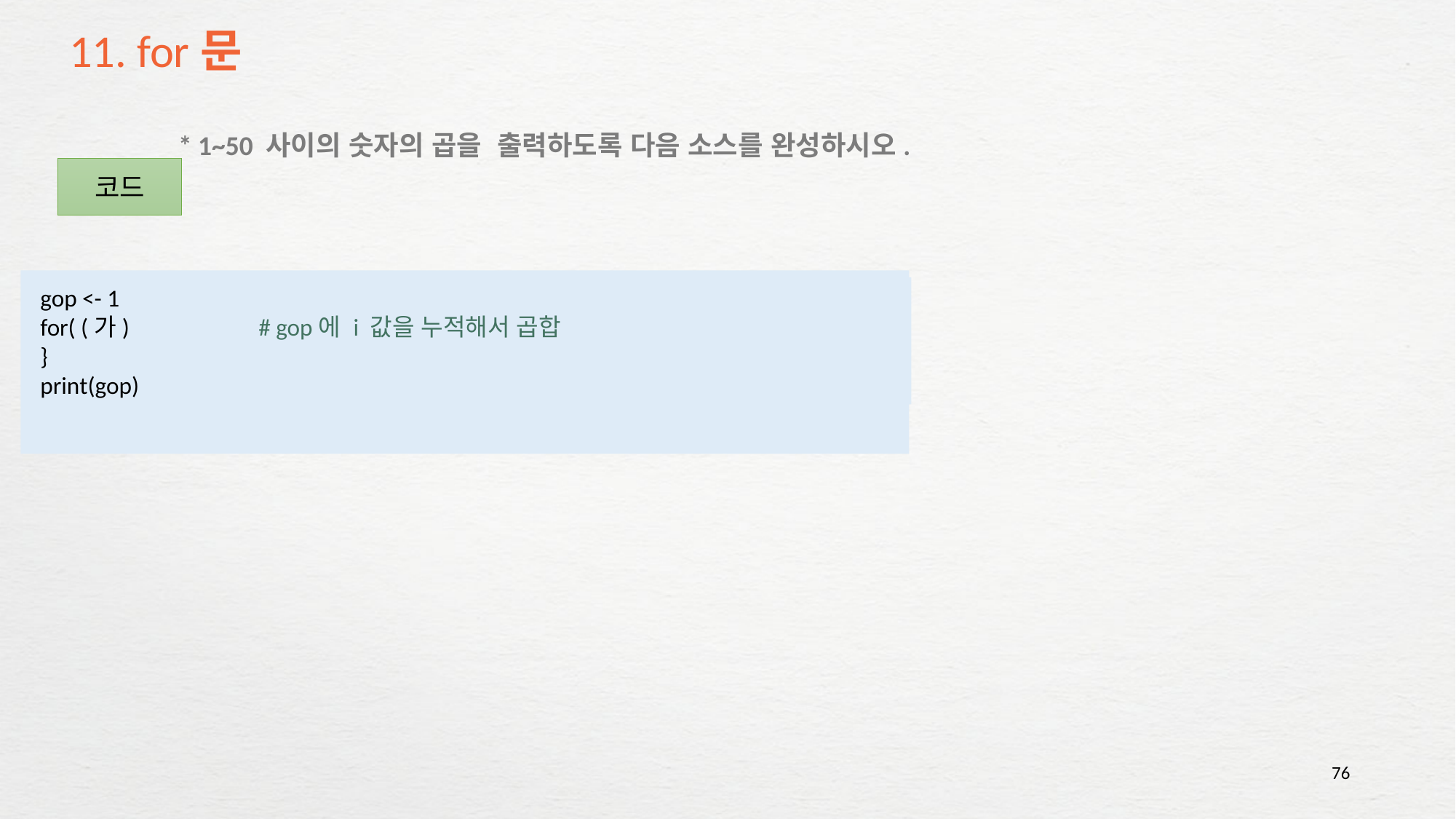

# 11. for문

   * 1~50 사이의 숫자의 곱을  출력하도록 다음 소스를 완성하시오.

코드

gop <- 1
for( (가)		# gop에 i 값을 누적해서 곱합
}
print(gop)
76